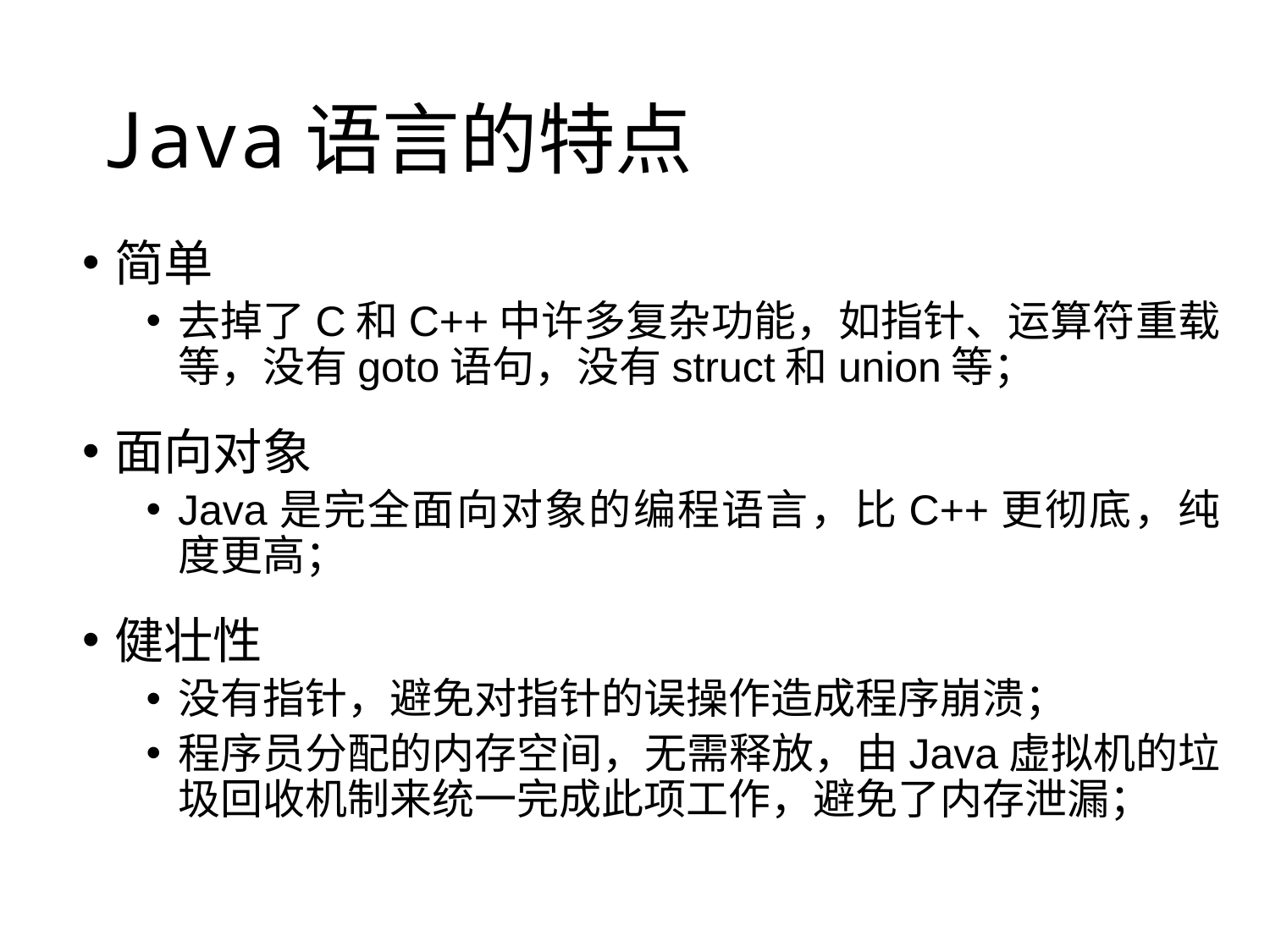

Java语言的特点
简单
去掉了C和C++中许多复杂功能，如指针、运算符重载等，没有goto语句，没有struct和union等；
面向对象
Java是完全面向对象的编程语言，比C++更彻底，纯度更高；
健壮性
没有指针，避免对指针的误操作造成程序崩溃；
程序员分配的内存空间，无需释放，由Java虚拟机的垃圾回收机制来统一完成此项工作，避免了内存泄漏；